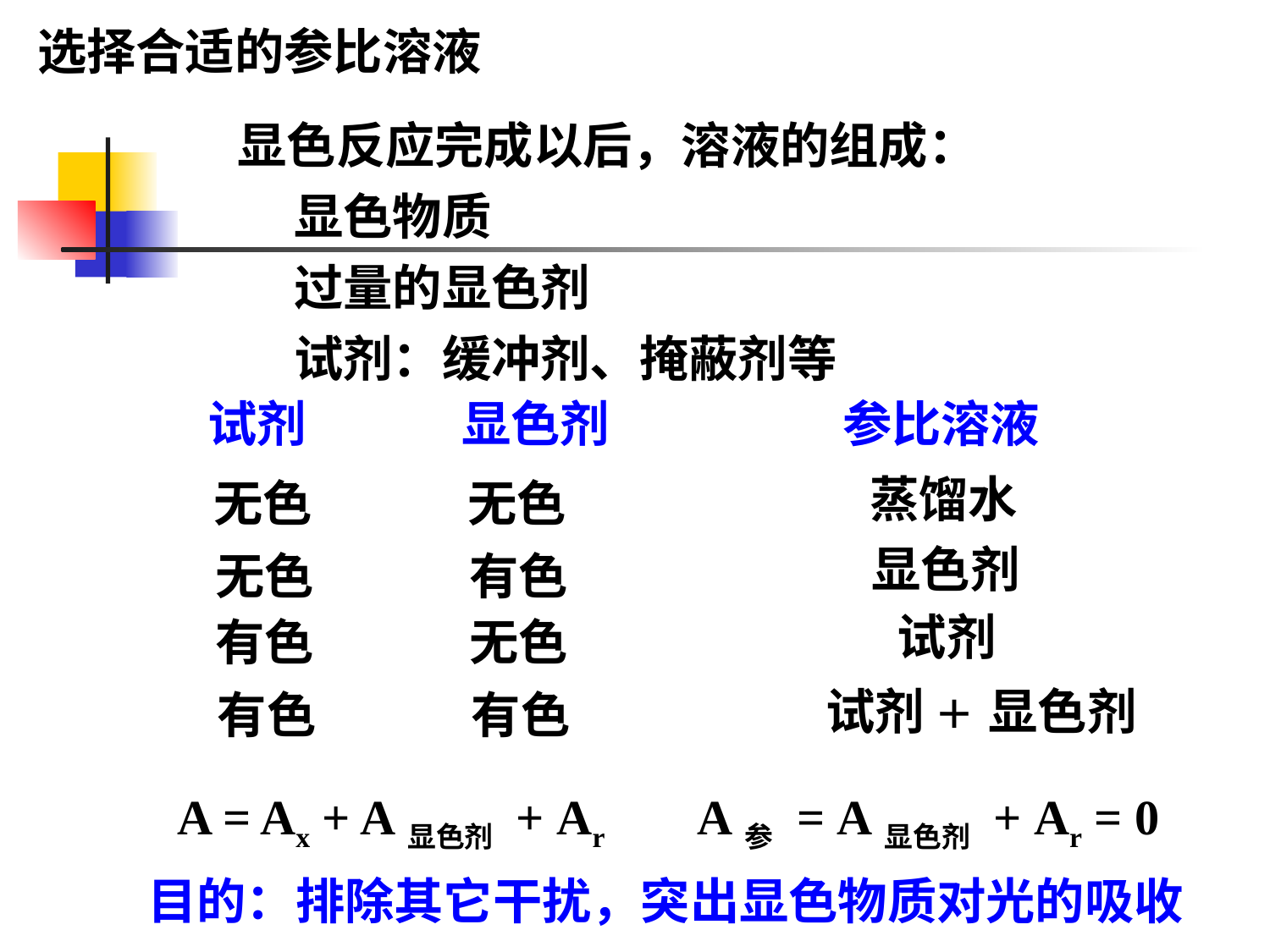

选择合适的参比溶液
显色反应完成以后，溶液的组成：
    显色物质
    过量的显色剂
    试剂：缓冲剂、掩蔽剂等
试剂		显色剂		参比溶液
蒸馏水
无色		无色
显色剂
无色		有色
试剂
有色		无色
试剂+显色剂
有色		有色
A = Ax + A显色剂 + Ar
A参 = A显色剂 + Ar = 0
目的：排除其它干扰，突出显色物质对光的吸收